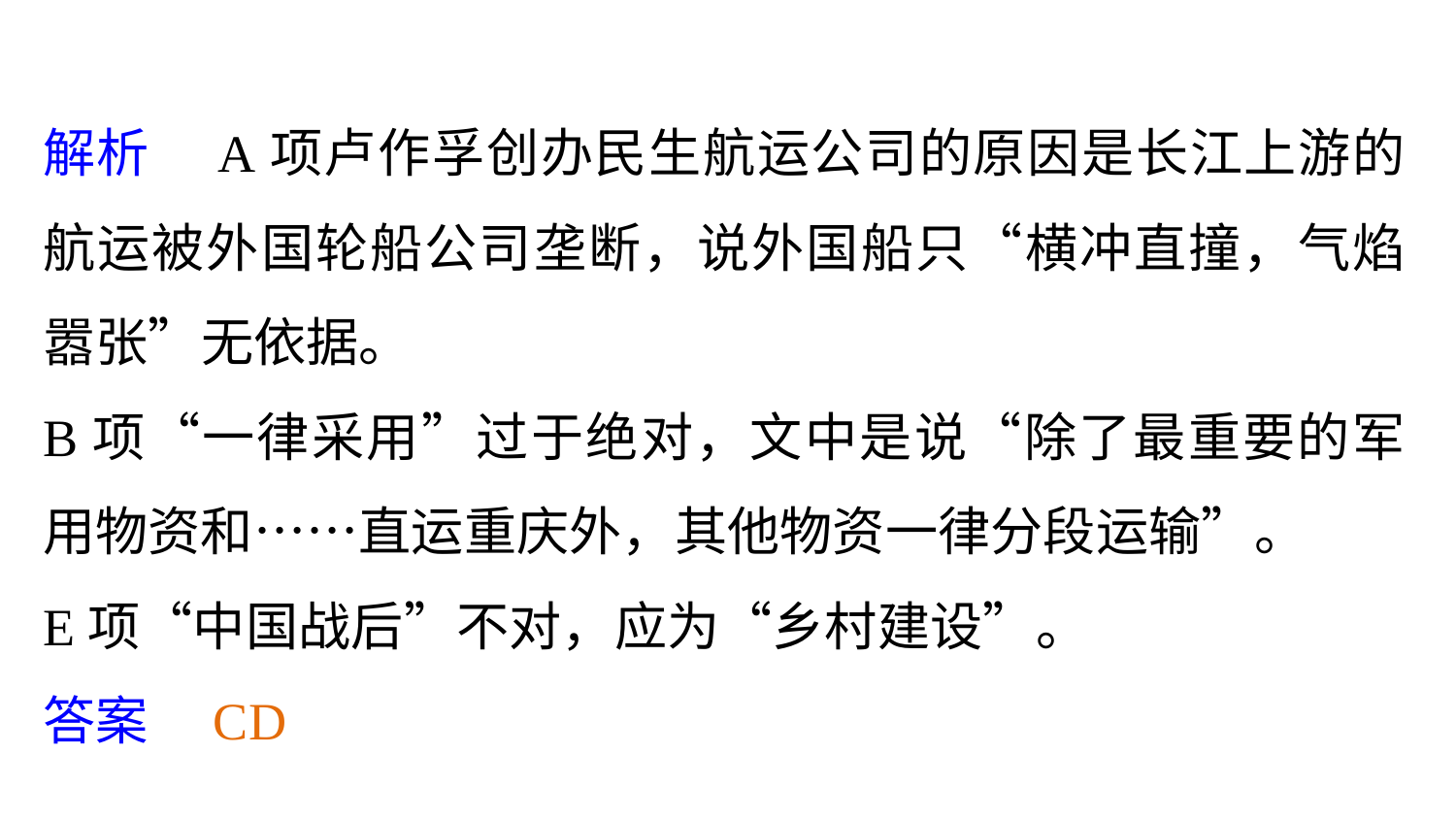

解析　A项卢作孚创办民生航运公司的原因是长江上游的航运被外国轮船公司垄断，说外国船只“横冲直撞，气焰嚣张”无依据。
B项“一律采用”过于绝对，文中是说“除了最重要的军用物资和……直运重庆外，其他物资一律分段运输”。
E项“中国战后”不对，应为“乡村建设”。
答案　CD